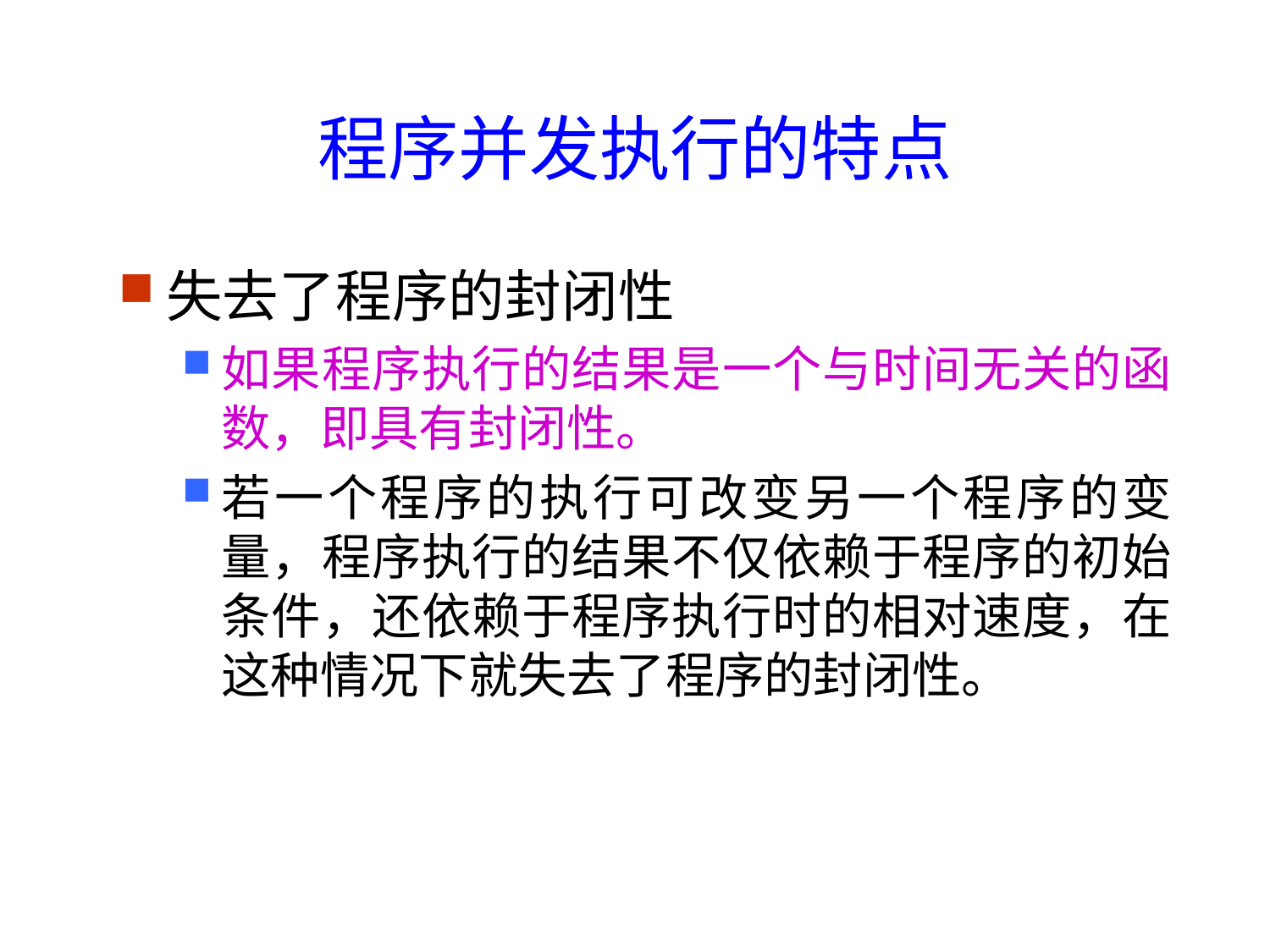

# 程序并发执行的特点
失去了程序的封闭性
如果程序执行的结果是一个与时间无关的函数，即具有封闭性。
若一个程序的执行可改变另一个程序的变量，程序执行的结果不仅依赖于程序的初始条件，还依赖于程序执行时的相对速度，在这种情况下就失去了程序的封闭性。